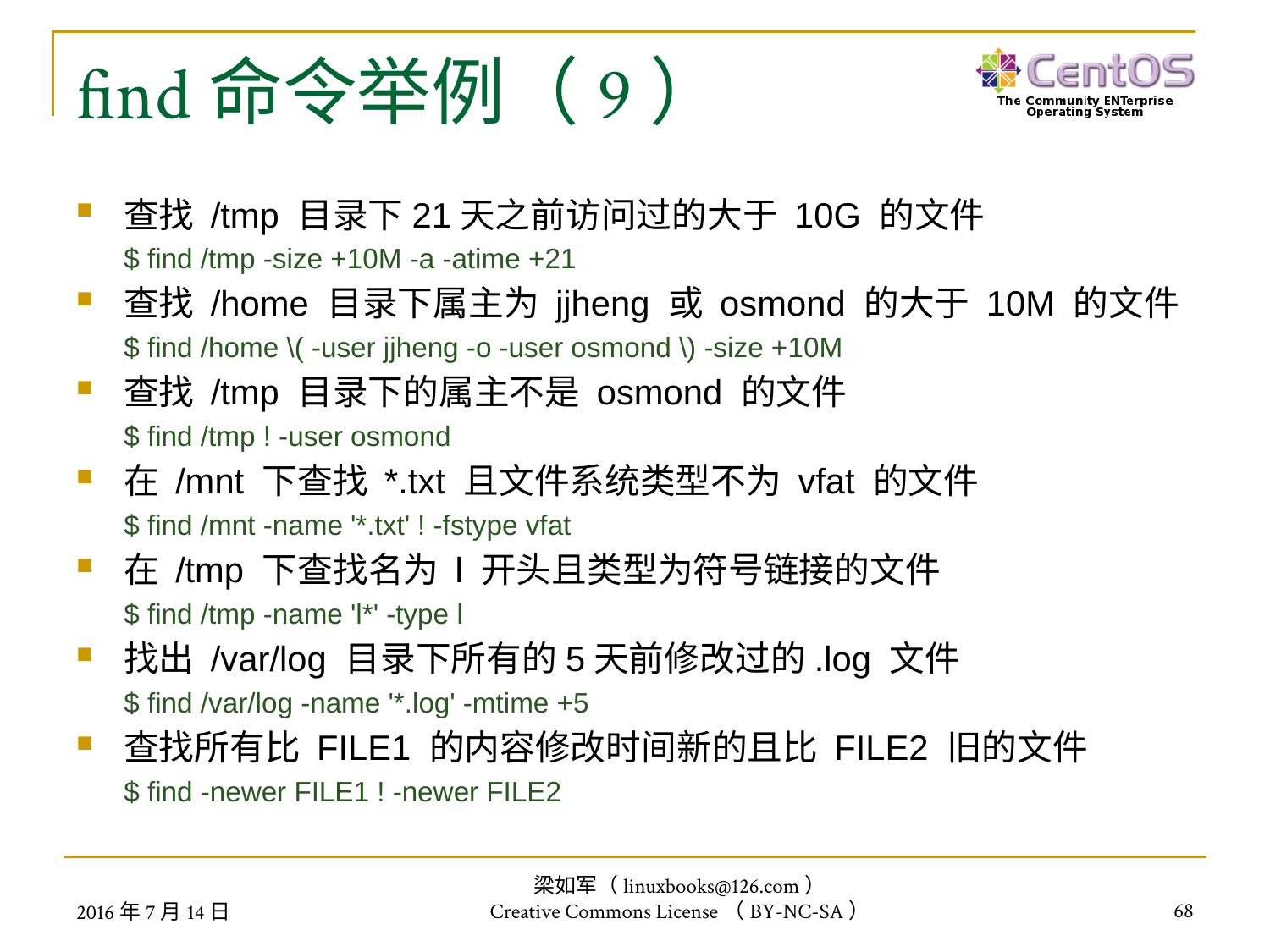

# find命令举例（9）
查找 /tmp 目录下21天之前访问过的大于 10G 的文件
$ find /tmp -size +10M -a -atime +21
查找 /home 目录下属主为 jjheng 或 osmond 的大于 10M 的文件
$ find /home \( -user jjheng -o -user osmond \) -size +10M
查找 /tmp 目录下的属主不是 osmond 的文件
$ find /tmp ! -user osmond
在 /mnt 下查找 *.txt 且文件系统类型不为 vfat 的文件
$ find /mnt -name '*.txt' ! -fstype vfat
在 /tmp 下查找名为 l 开头且类型为符号链接的文件
$ find /tmp -name 'l*' -type l
找出 /var/log 目录下所有的5天前修改过的.log 文件
$ find /var/log -name '*.log' -mtime +5
查找所有比 FILE1 的内容修改时间新的且比 FILE2 旧的文件
$ find -newer FILE1 ! -newer FILE2
梁如军（linuxbooks@126.com）
Creative Commons License（BY-NC-SA）
2016年7月14日
68